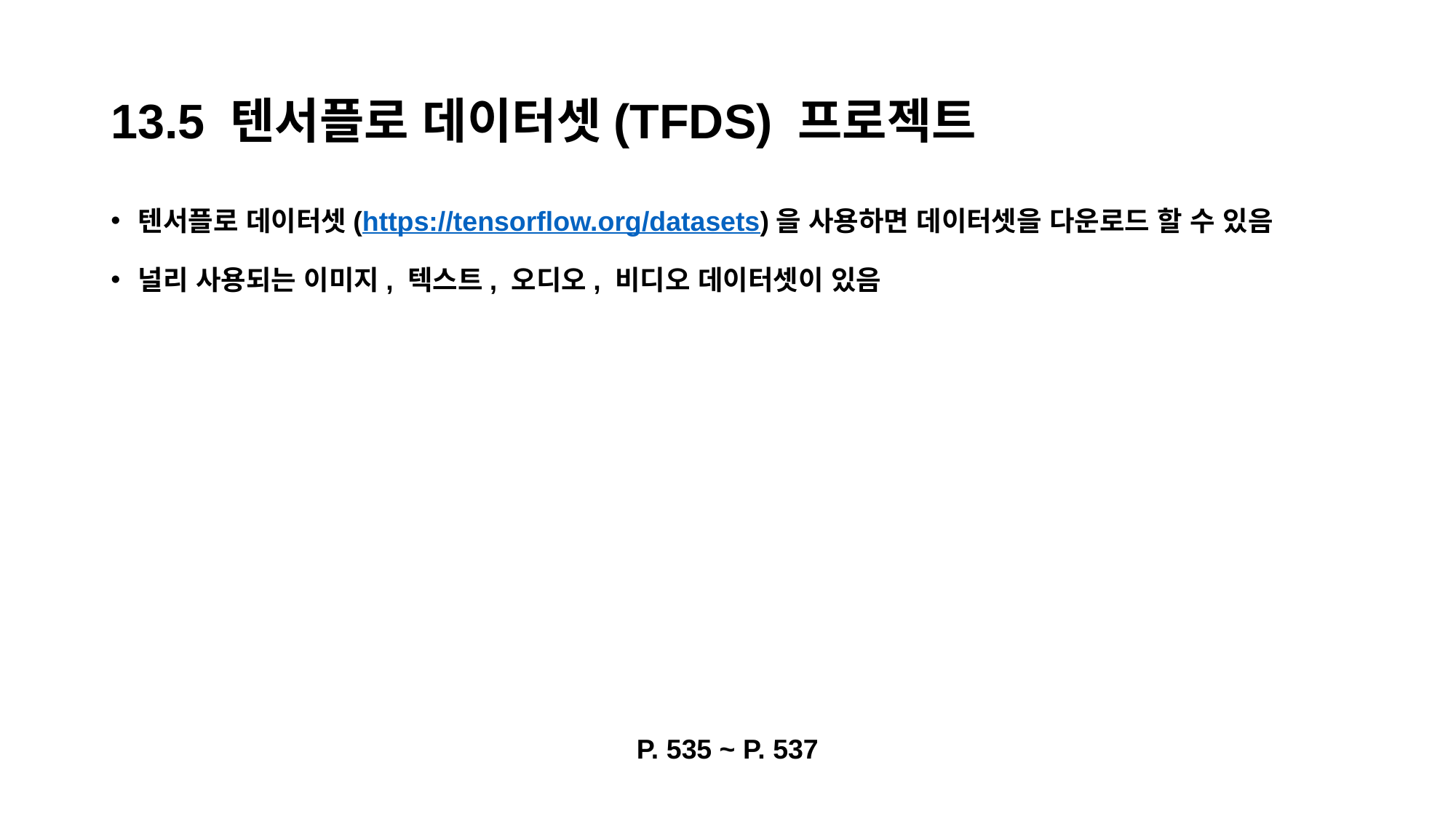

# 13.5 텐서플로 데이터셋(TFDS) 프로젝트
텐서플로 데이터셋(https://tensorflow.org/datasets)을 사용하면 데이터셋을 다운로드 할 수 있음

널리 사용되는 이미지, 텍스트, 오디오, 비디오 데이터셋이 있음

P. 535 ~ P. 537